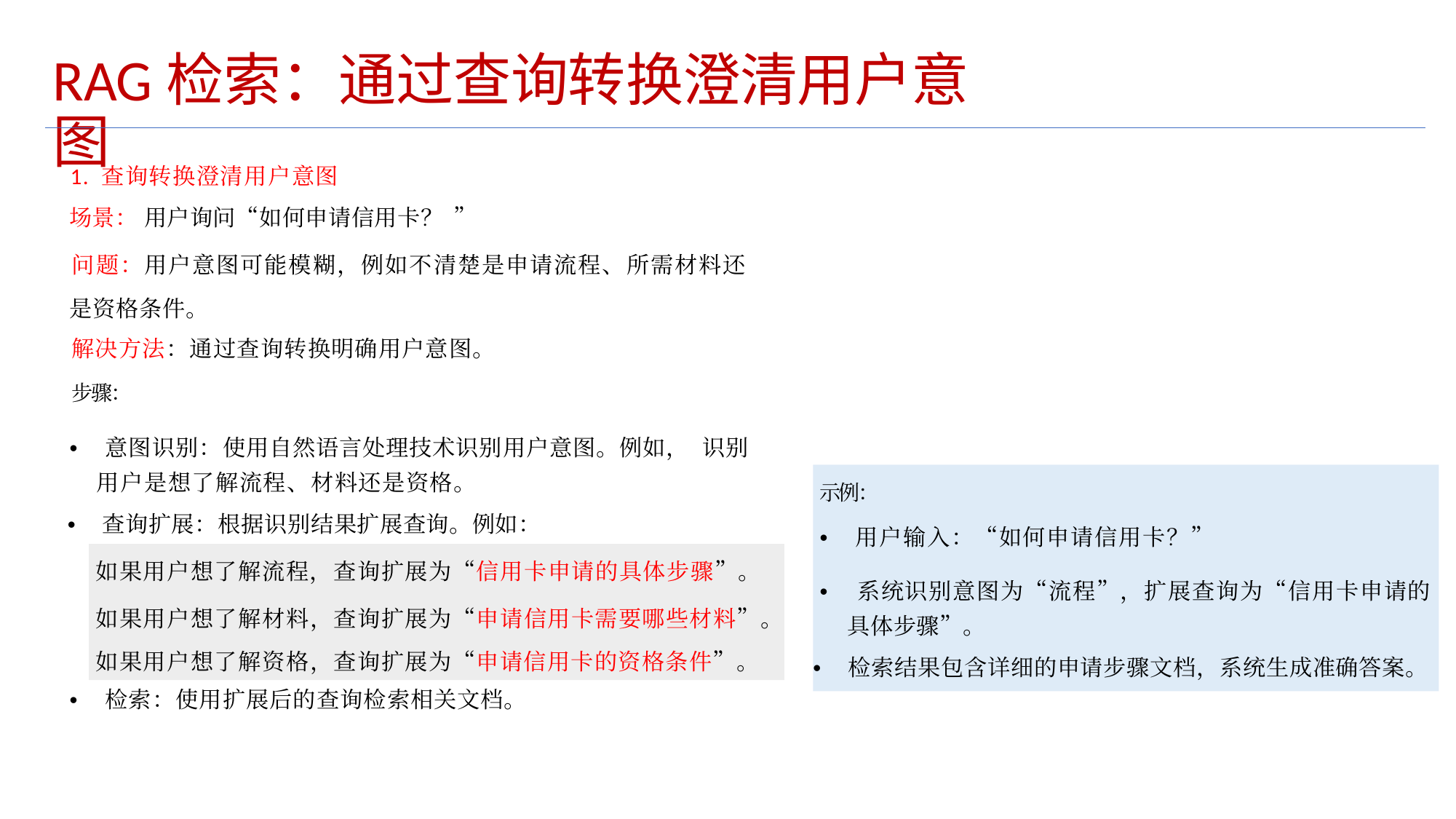

RAG检索：通过查询转换澄清用户意图

1. 查询转换澄清用户意图
场景： 用户询问“如何申请信用卡？ ”
问题：用户意图可能模糊，例如不清楚是申请流程、所需材料还 是资格条件。
解决方法：通过查询转换明确用户意图。
步骤：
•   意图识别：使用自然语言处理技术识别用户意图。例如， 识别 用户是想了解流程、材料还是资格。

•   查询扩展：根据识别结果扩展查询。例如：

示例：
•   用户输入：“如何申请信用卡？”
•   系统识别意图为“流程”，扩展查询为“信用卡申请的  具体步骤”。

•   检索结果包含详细的申请步骤文档，系统生成准确答案。

如果用户想了解流程，查询扩展为“信用卡申请的具体步骤”。
如果用户想了解材料，查询扩展为“申请信用卡需要哪些材料”。 如果用户想了解资格，查询扩展为“申请信用卡的资格条件”。

•   检索：使用扩展后的查询检索相关文档。